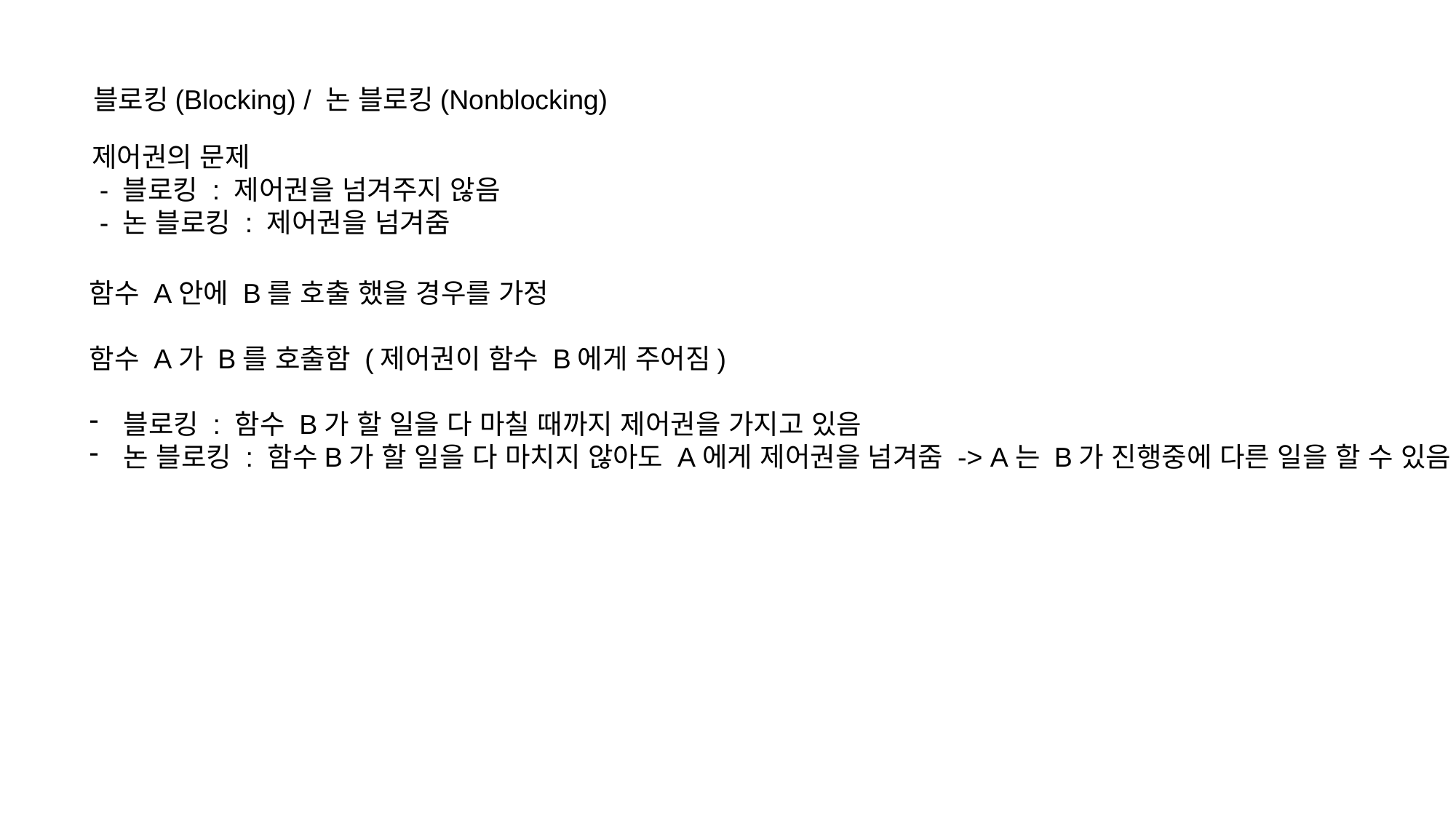

블로킹(Blocking) / 논 블로킹(Nonblocking)
제어권의 문제
 - 블로킹 : 제어권을 넘겨주지 않음
 - 논 블로킹 : 제어권을 넘겨줌
함수 A안에 B를 호출 했을 경우를 가정

함수 A가 B를 호출함 (제어권이 함수 B에게 주어짐)

블로킹 : 함수 B가 할 일을 다 마칠 때까지 제어권을 가지고 있음
논 블로킹 : 함수B가 할 일을 다 마치지 않아도 A에게 제어권을 넘겨줌 -> A는 B가 진행중에 다른 일을 할 수 있음